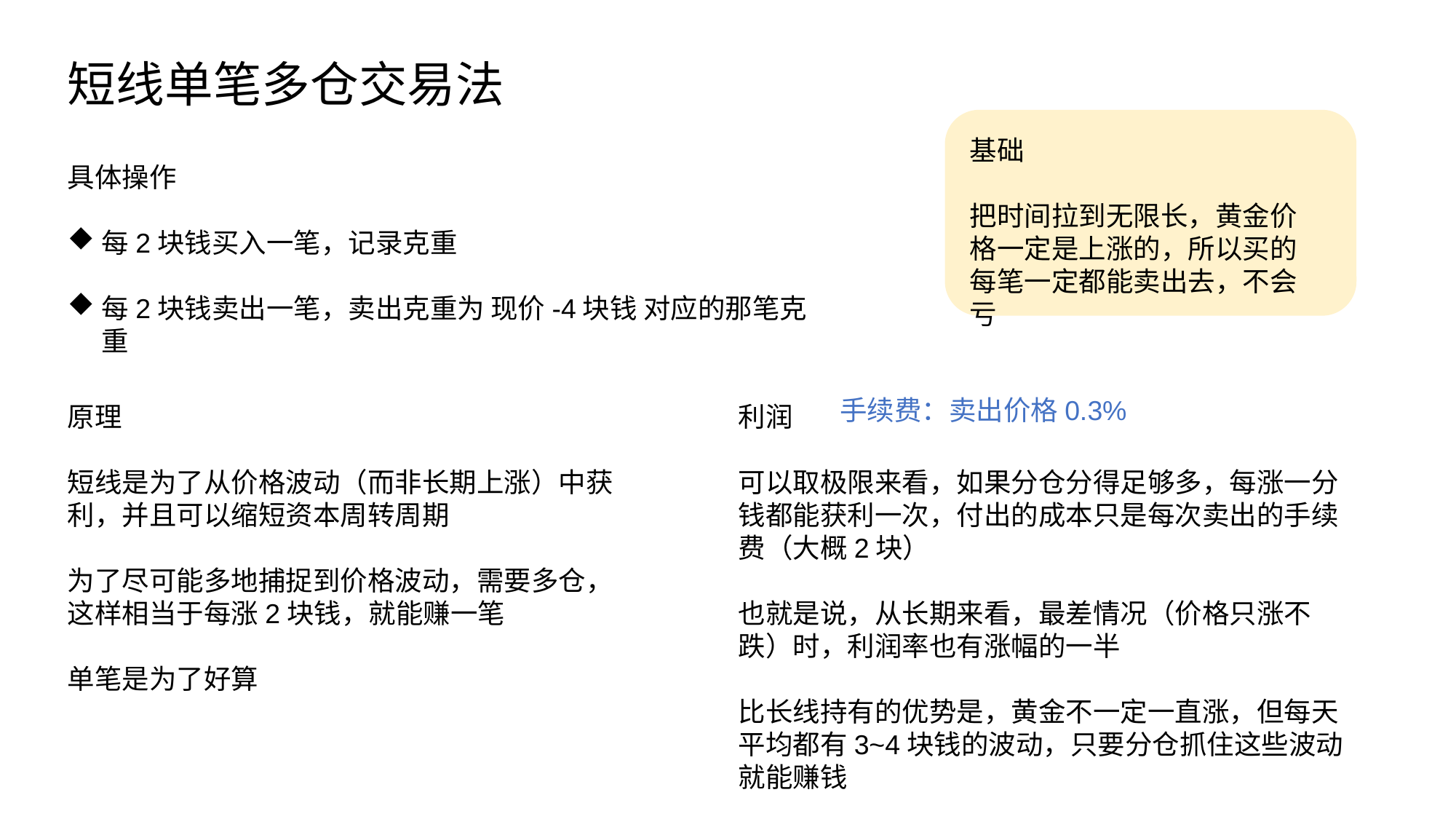

短线单笔多仓交易法

基础

把时间拉到无限长，黄金价格一定是上涨的，所以买的每笔一定都能卖出去，不会亏
具体操作

每2块钱买入一笔，记录克重

每2块钱卖出一笔，卖出克重为 现价-4块钱 对应的那笔克重
手续费：卖出价格0.3%
原理

短线是为了从价格波动（而非长期上涨）中获利，并且可以缩短资本周转周期

为了尽可能多地捕捉到价格波动，需要多仓，这样相当于每涨2块钱，就能赚一笔

单笔是为了好算
利润

可以取极限来看，如果分仓分得足够多，每涨一分钱都能获利一次，付出的成本只是每次卖出的手续费（大概2块）

也就是说，从长期来看，最差情况（价格只涨不跌）时，利润率也有涨幅的一半

比长线持有的优势是，黄金不一定一直涨，但每天平均都有3~4块钱的波动，只要分仓抓住这些波动就能赚钱